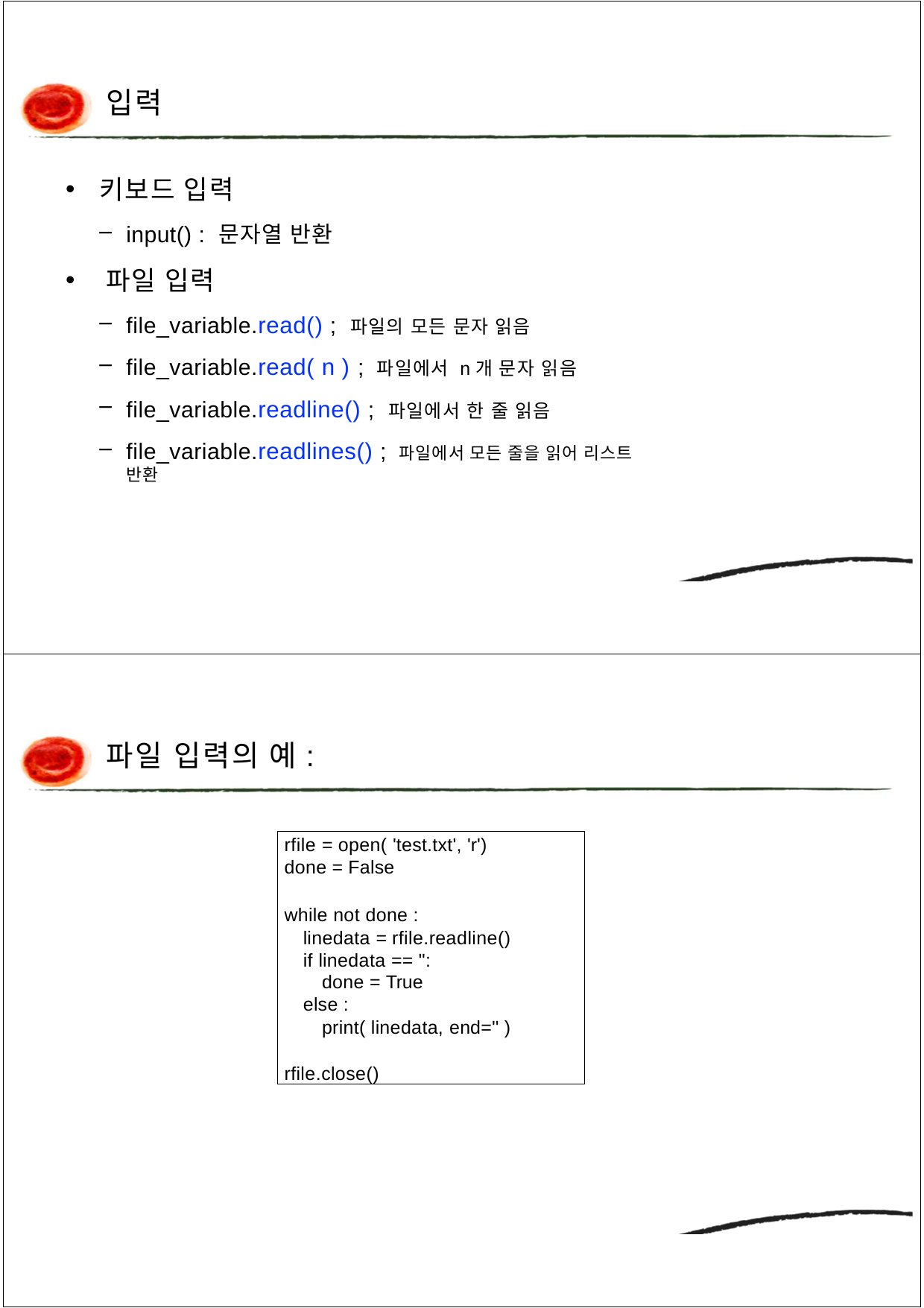

입력

키보드 입력
input() : 문자열 반환
파일 입력
file_variable.read() ; 파일의 모든 문자 읽음
file_variable.read( n ) ; 파일에서 n개 문자 읽음
file_variable.readline() ; 파일에서 한 줄 읽음
file_variable.readlines() ; 파일에서 모든 줄을 읽어 리스트 반환

파일 입력의 예:
rfile = open( 'test.txt', 'r')  done = False

while not done :
linedata = rfile.readline()  if linedata == '':
done = True
else :
print( linedata, end='' )

rfile.close()